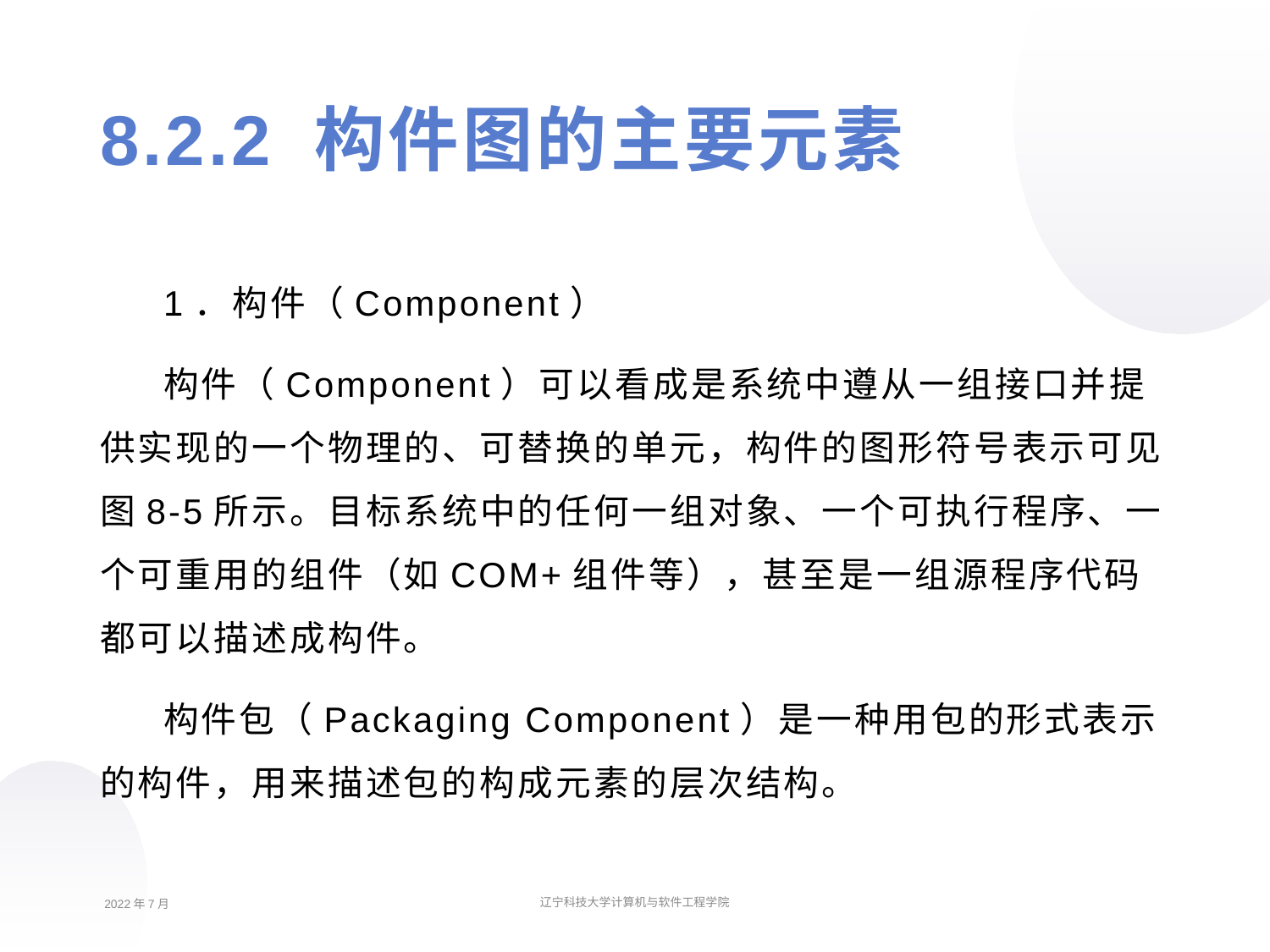

8.2.2 构件图的主要元素
1．构件（Component）
构件（Component）可以看成是系统中遵从一组接口并提供实现的一个物理的、可替换的单元，构件的图形符号表示可见图8-5所示。目标系统中的任何一组对象、一个可执行程序、一个可重用的组件（如COM+组件等），甚至是一组源程序代码都可以描述成构件。
构件包（Packaging Component）是一种用包的形式表示的构件，用来描述包的构成元素的层次结构。

2022年7月
辽宁科技大学计算机与软件工程学院
41